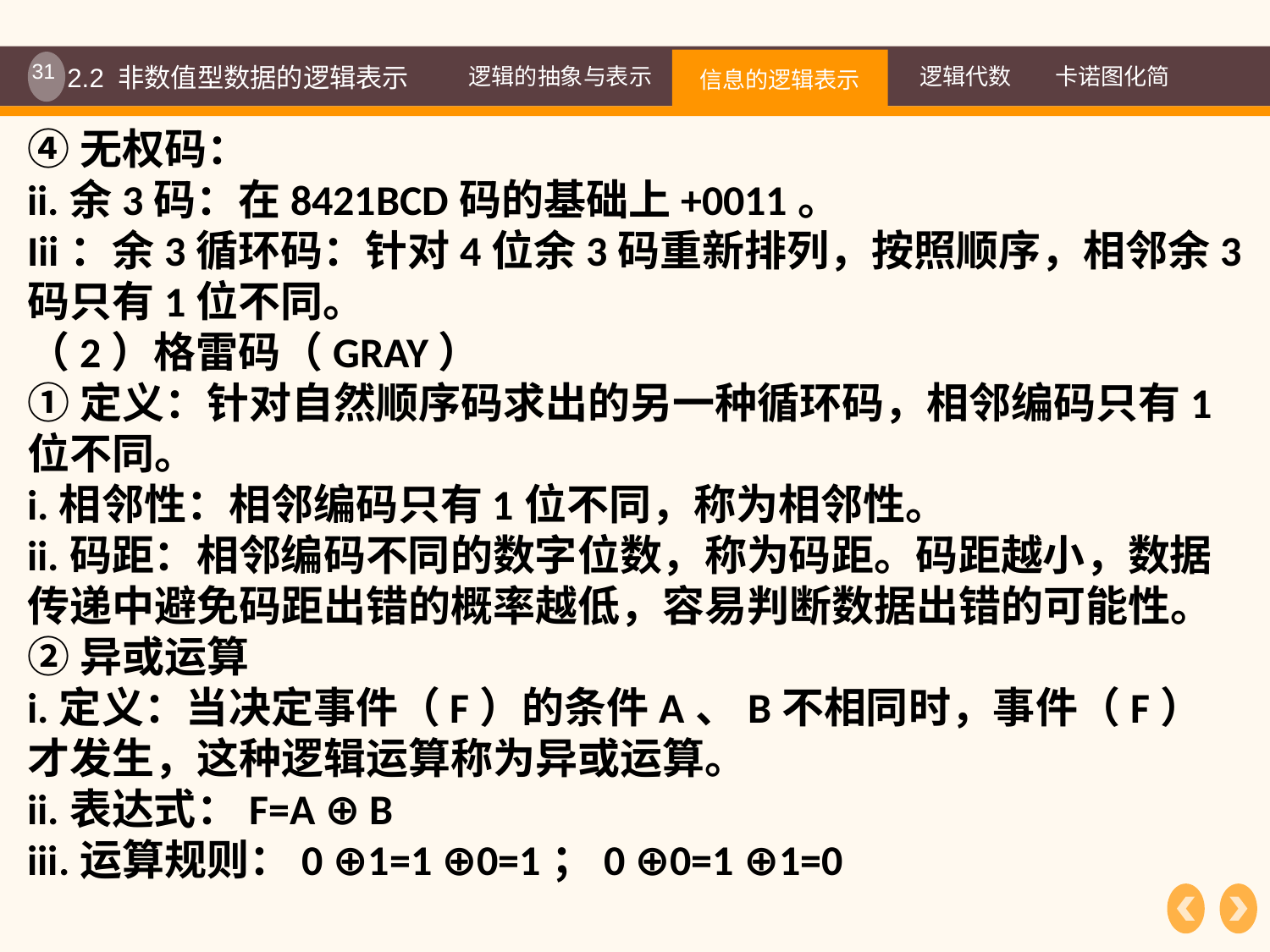

2.2 非数值型数据的逻辑表示
④无权码：
ii.余3码：在8421BCD码的基础上+0011。
Iii：余3循环码：针对4位余3码重新排列，按照顺序，相邻余3码只有1位不同。
（2）格雷码（GRAY）
①定义：针对自然顺序码求出的另一种循环码，相邻编码只有1位不同。
i.相邻性：相邻编码只有1位不同，称为相邻性。
ii.码距：相邻编码不同的数字位数，称为码距。码距越小，数据传递中避免码距出错的概率越低，容易判断数据出错的可能性。
②异或运算
i.定义：当决定事件（F）的条件A、B不相同时，事件（F）才发生，这种逻辑运算称为异或运算。
ii.表达式：F=A ⊕ B
iii.运算规则：0 ⊕1=1 ⊕0=1；0 ⊕0=1 ⊕1=0